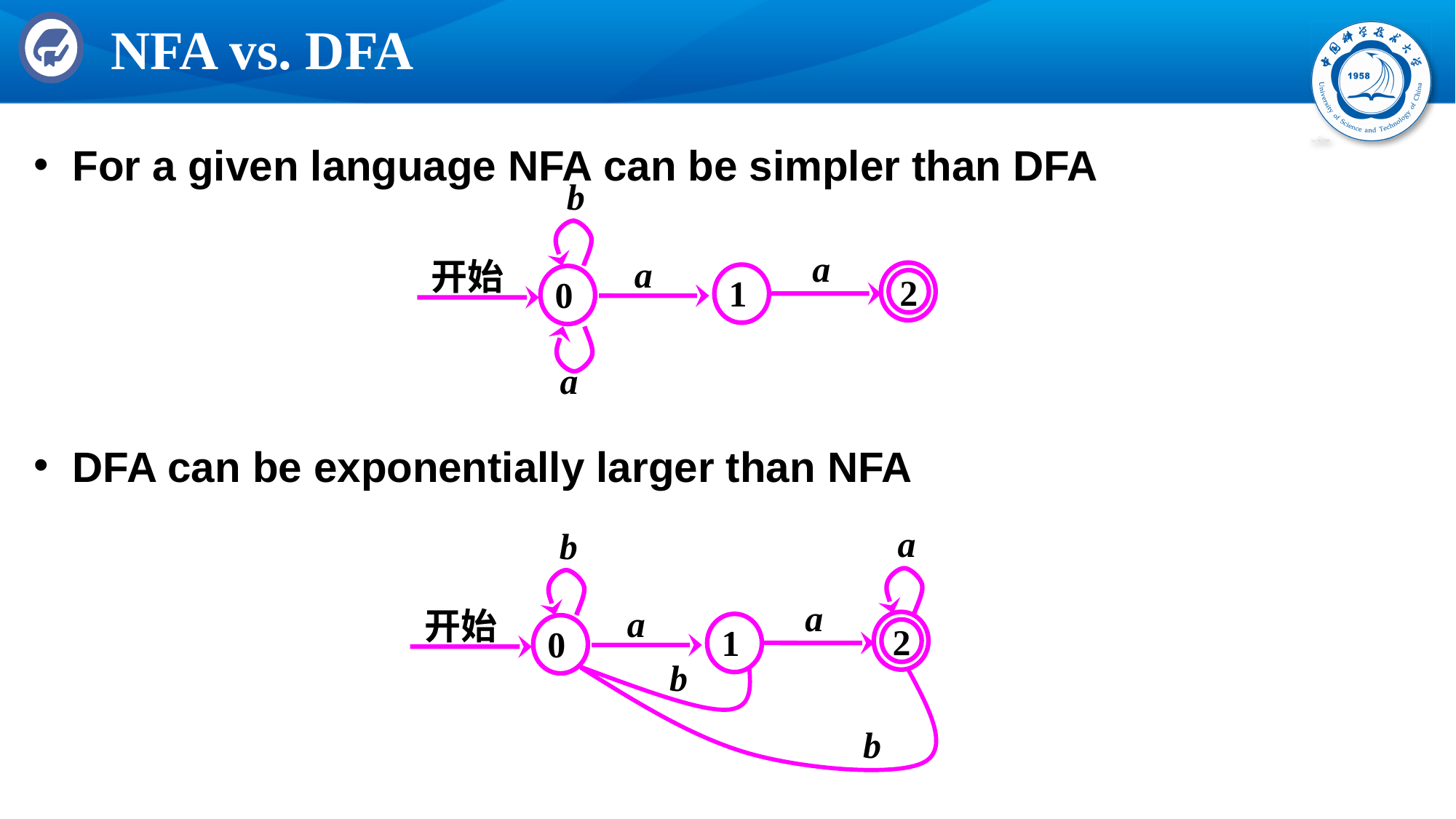

# NFA vs. DFA
 For a given language NFA can be simpler than DFA

 DFA can be exponentially larger than NFA

b

a
a
开始

2
1
0

a
a
b

a
a
开始

2
1
0

b

b